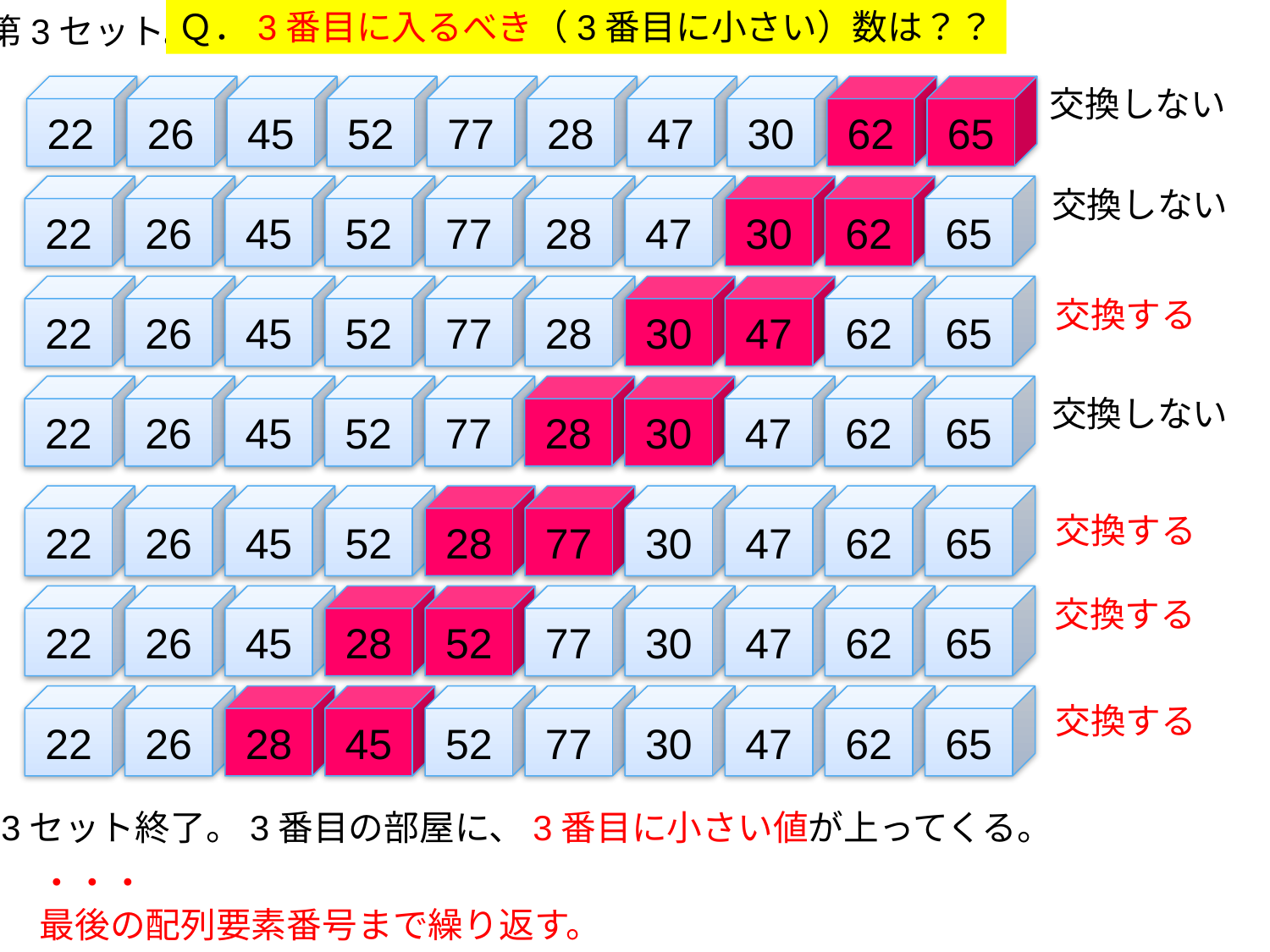

Ｑ．3番目に入るべき（3番目に小さい）数は？？
第3セット。
交換しない
22
26
45
52
77
28
47
30
62
65
22
26
45
52
77
28
47
30
62
65
交換しない
22
26
45
52
77
28
30
47
62
65
交換する
22
26
45
52
77
28
30
47
62
65
交換しない
22
26
45
52
28
77
30
47
62
65
交換する
22
26
45
28
52
77
30
47
62
65
交換する
22
26
28
45
52
77
30
47
62
65
交換する
第3セット終了。3番目の部屋に、3番目に小さい値が上ってくる。
・・・
最後の配列要素番号まで繰り返す。